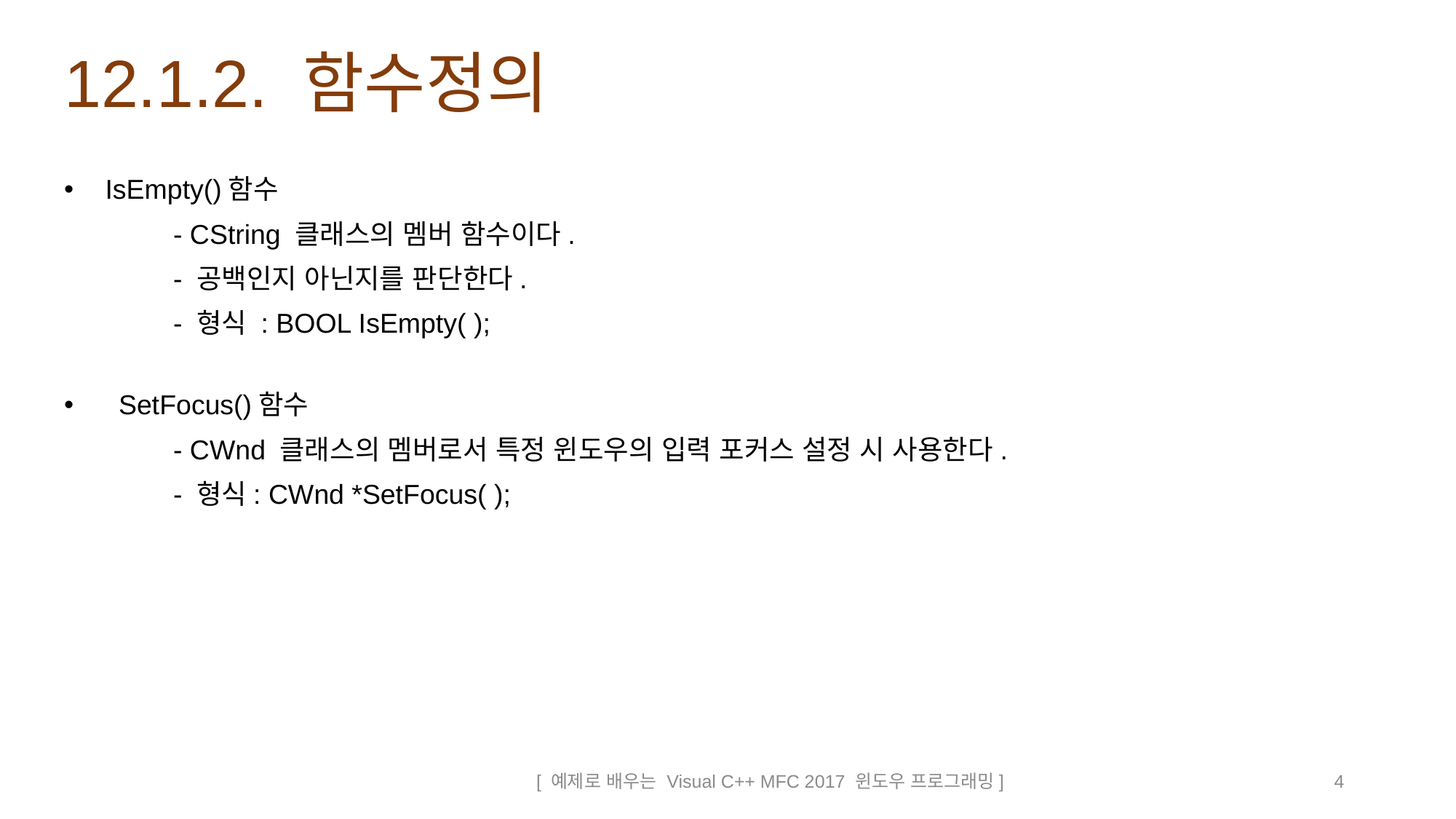

# 12.1.2. 함수정의

IsEmpty()함수
	- CString 클래스의 멤버 함수이다.
	- 공백인지 아닌지를 판단한다.
	- 형식 : BOOL IsEmpty( );

SetFocus()함수
	- CWnd 클래스의 멤버로서 특정 윈도우의 입력 포커스 설정 시 사용한다.
	- 형식: CWnd *SetFocus( );

[ 예제로 배우는 Visual C++ MFC 2017 윈도우 프로그래밍]
4